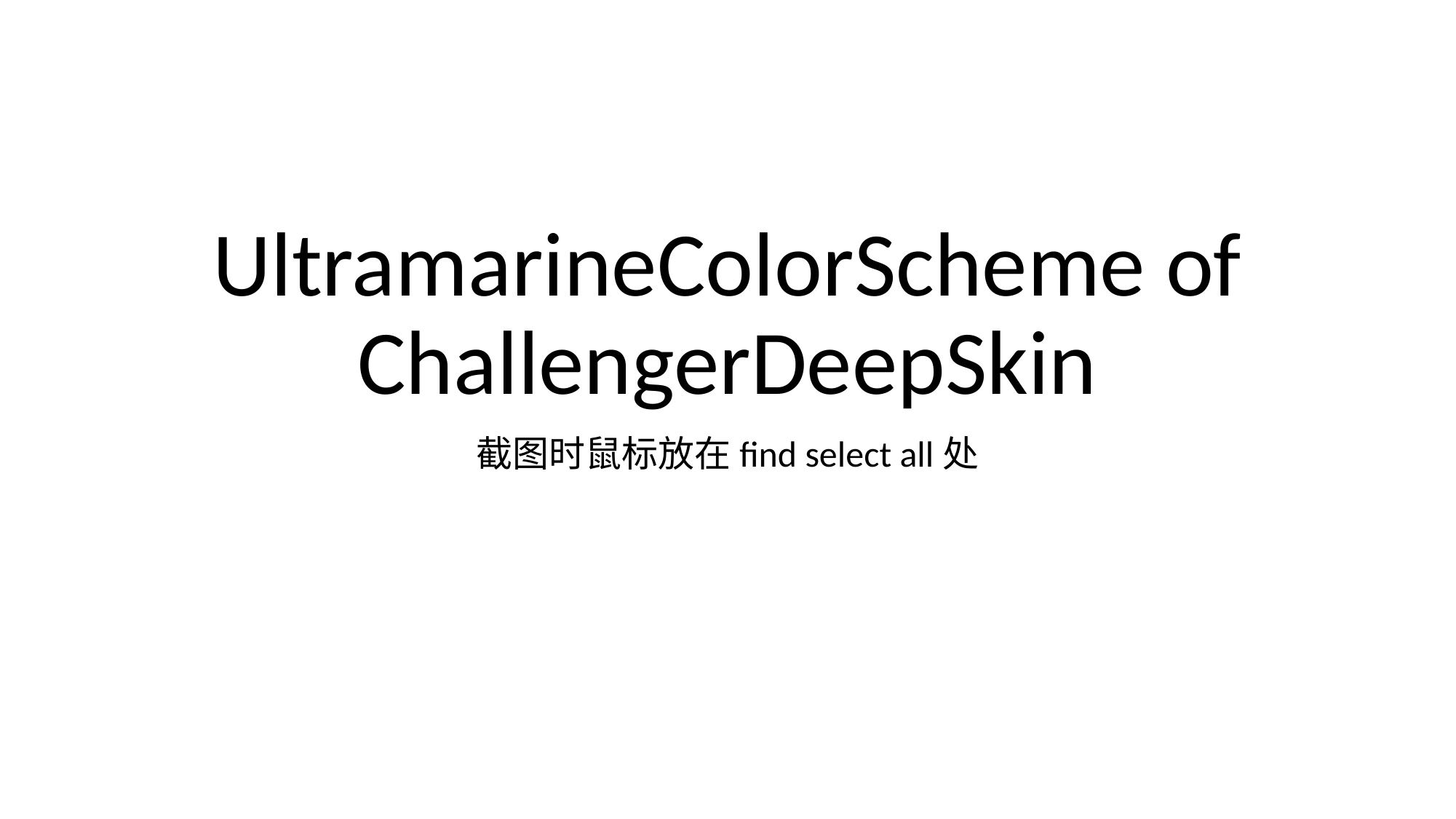

# UltramarineColorScheme of ChallengerDeepSkin
截图时鼠标放在find select all处